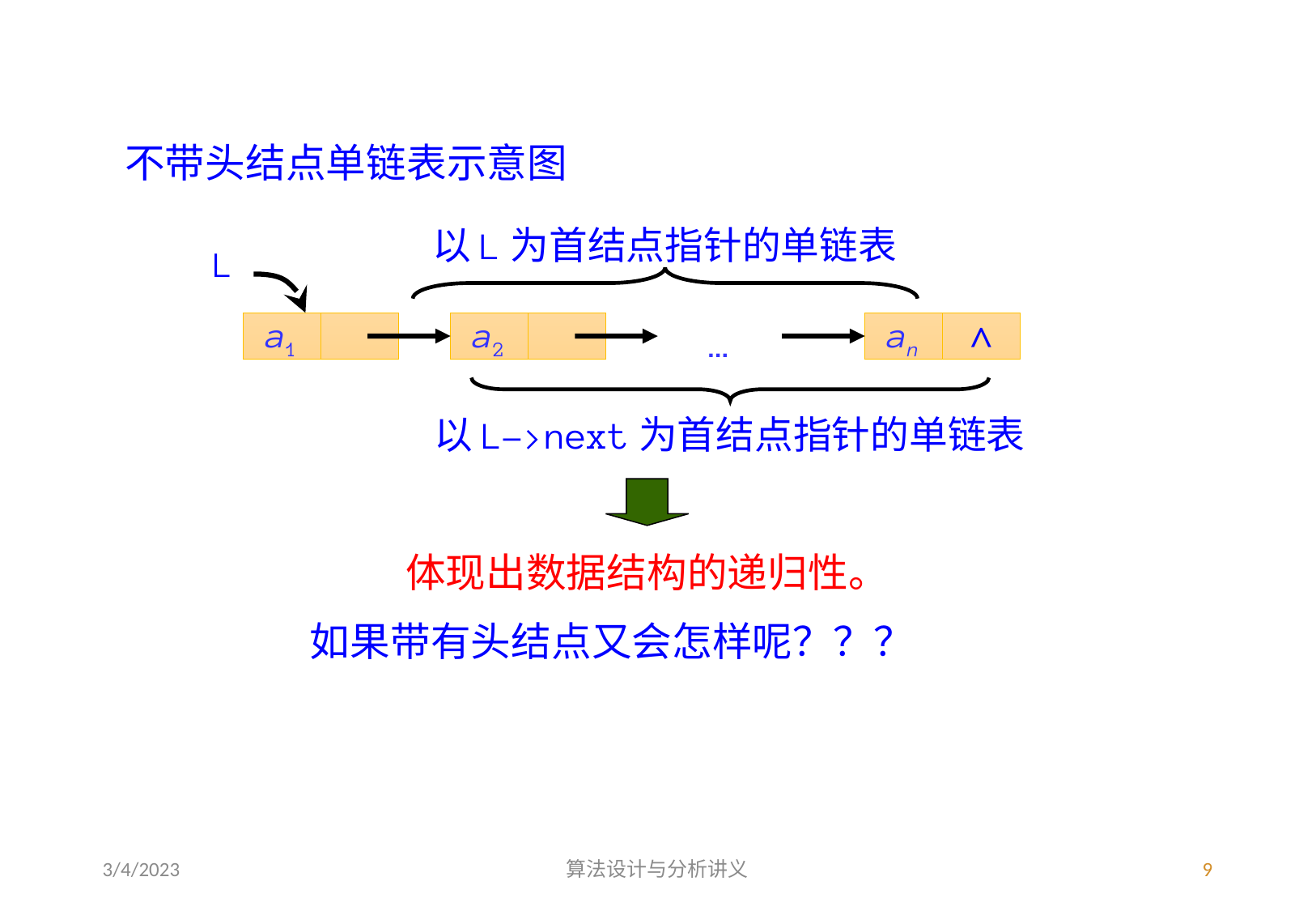

不带头结点单链表示意图

以L为首结点指针的单链表
以L->next为首结点指针的单链表
L

a1

a2

…
an
∧

体现出数据结构的递归性。
如果带有头结点又会怎样呢？？？
3/4/2023
算法设计与分析讲义
9